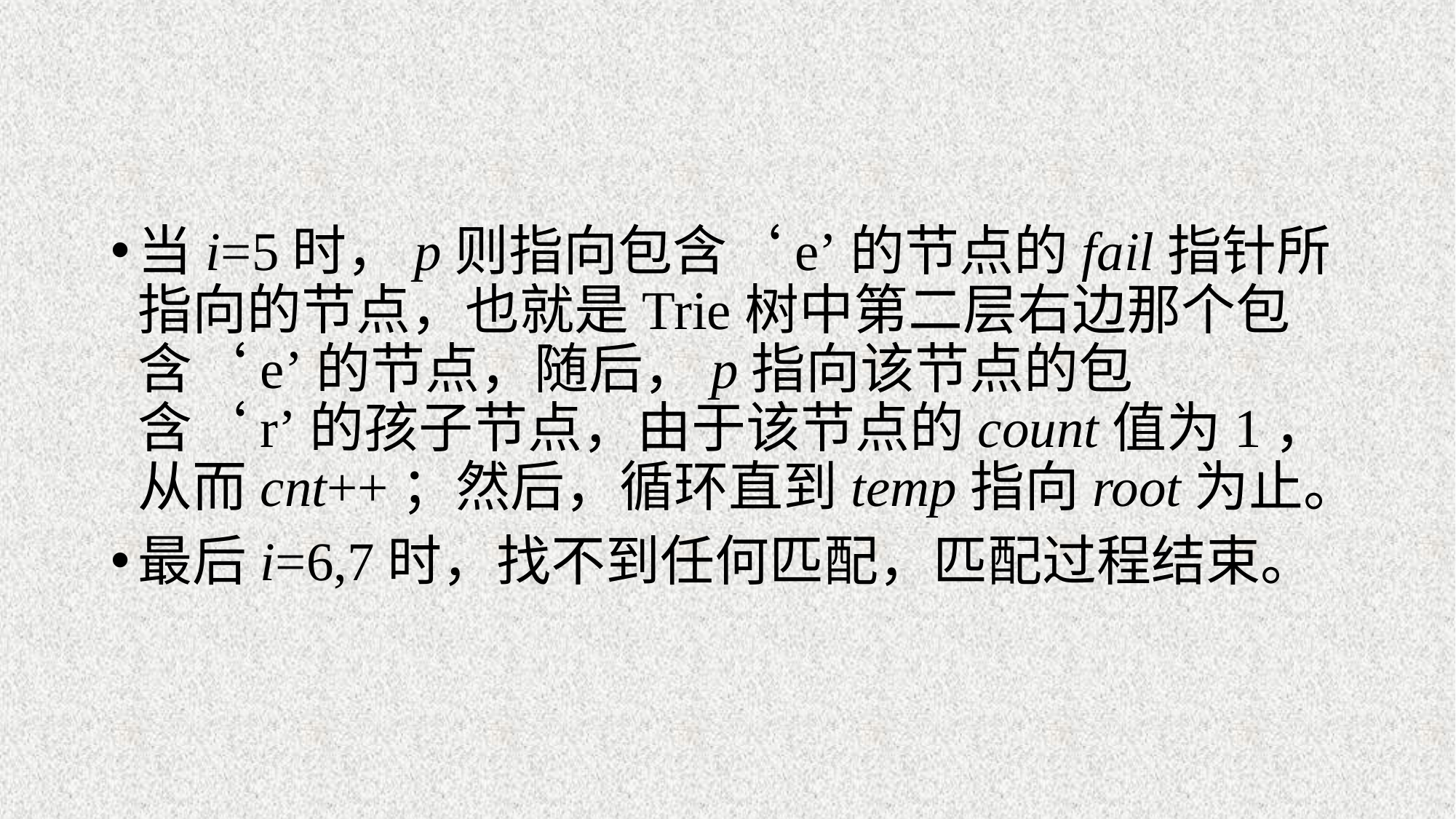

#
当i=5时，p则指向包含‘e’的节点的fail指针所指向的节点，也就是Trie树中第二层右边那个包含‘e’的节点，随后，p指向该节点的包含‘r’的孩子节点，由于该节点的count值为1，从而cnt++；然后，循环直到temp指向root为止。
最后i=6,7时，找不到任何匹配，匹配过程结束。